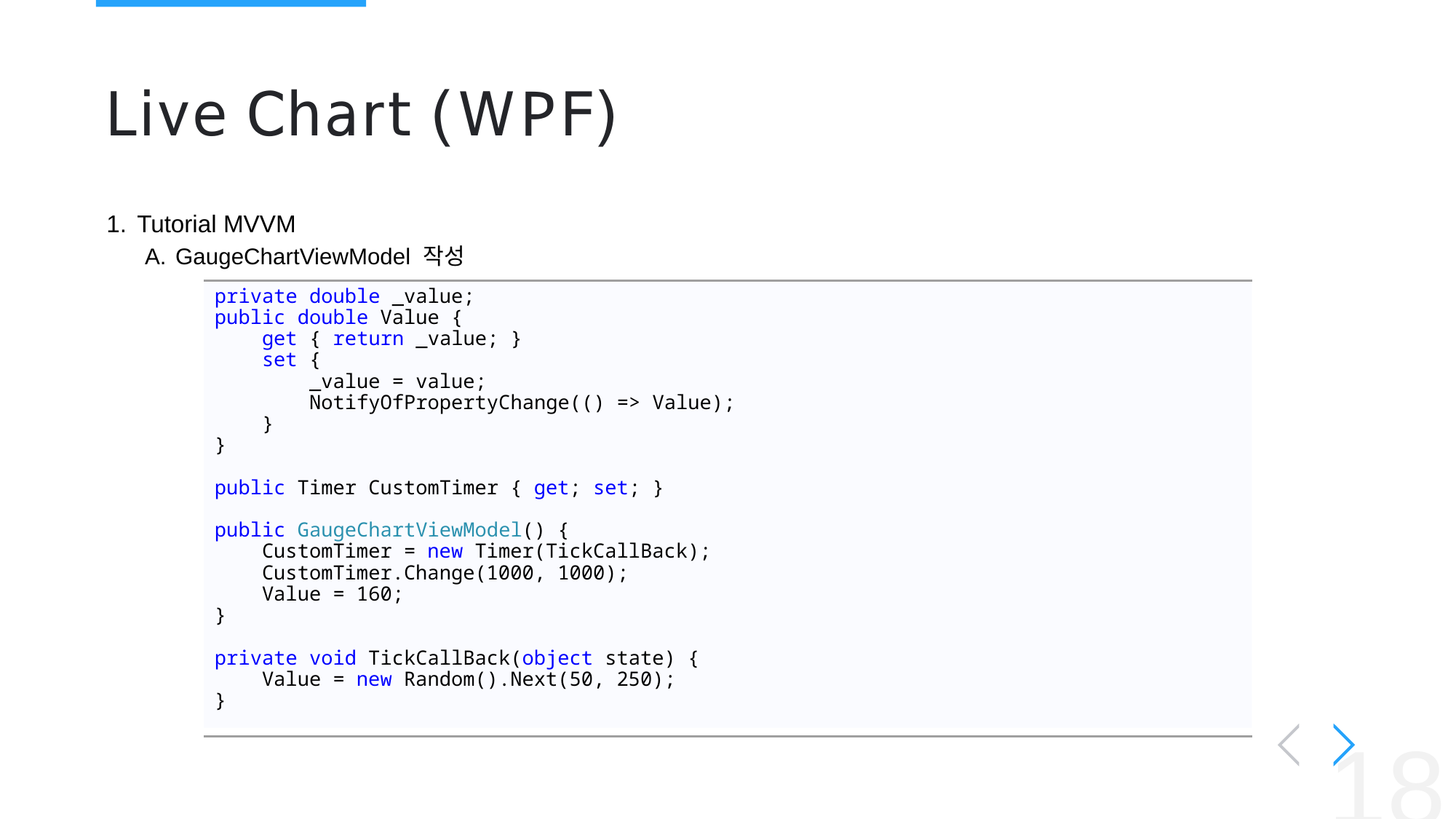

# Live Chart (WPF)
Tutorial MVVM
GaugeChartViewModel 작성

private double _value;
public double Value {
    get { return _value; }
    set {
        _value = value;
        NotifyOfPropertyChange(() => Value);
    }
}

public Timer CustomTimer { get; set; }

public GaugeChartViewModel() {
    CustomTimer = new Timer(TickCallBack);
    CustomTimer.Change(1000, 1000);
    Value = 160;
}

private void TickCallBack(object state) {
    Value = new Random().Next(50, 250);
}
18